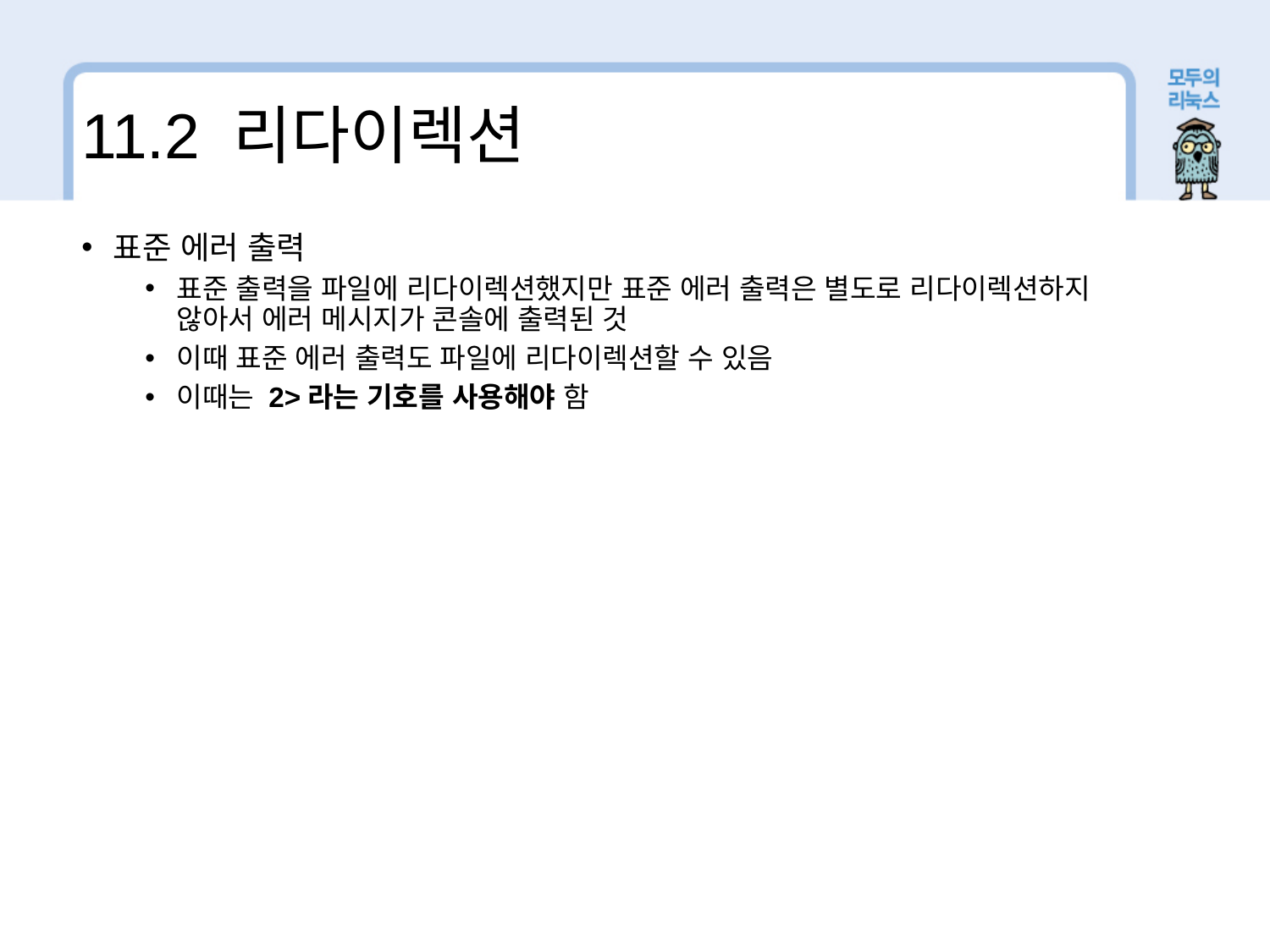

11.2 리다이렉션
표준 에러 출력
표준 출력을 파일에 리다이렉션했지만 표준 에러 출력은 별도로 리다이렉션하지 않아서 에러 메시지가 콘솔에 출력된 것
이때 표준 에러 출력도 파일에 리다이렉션할 수 있음
이때는 2>라는 기호를 사용해야 함